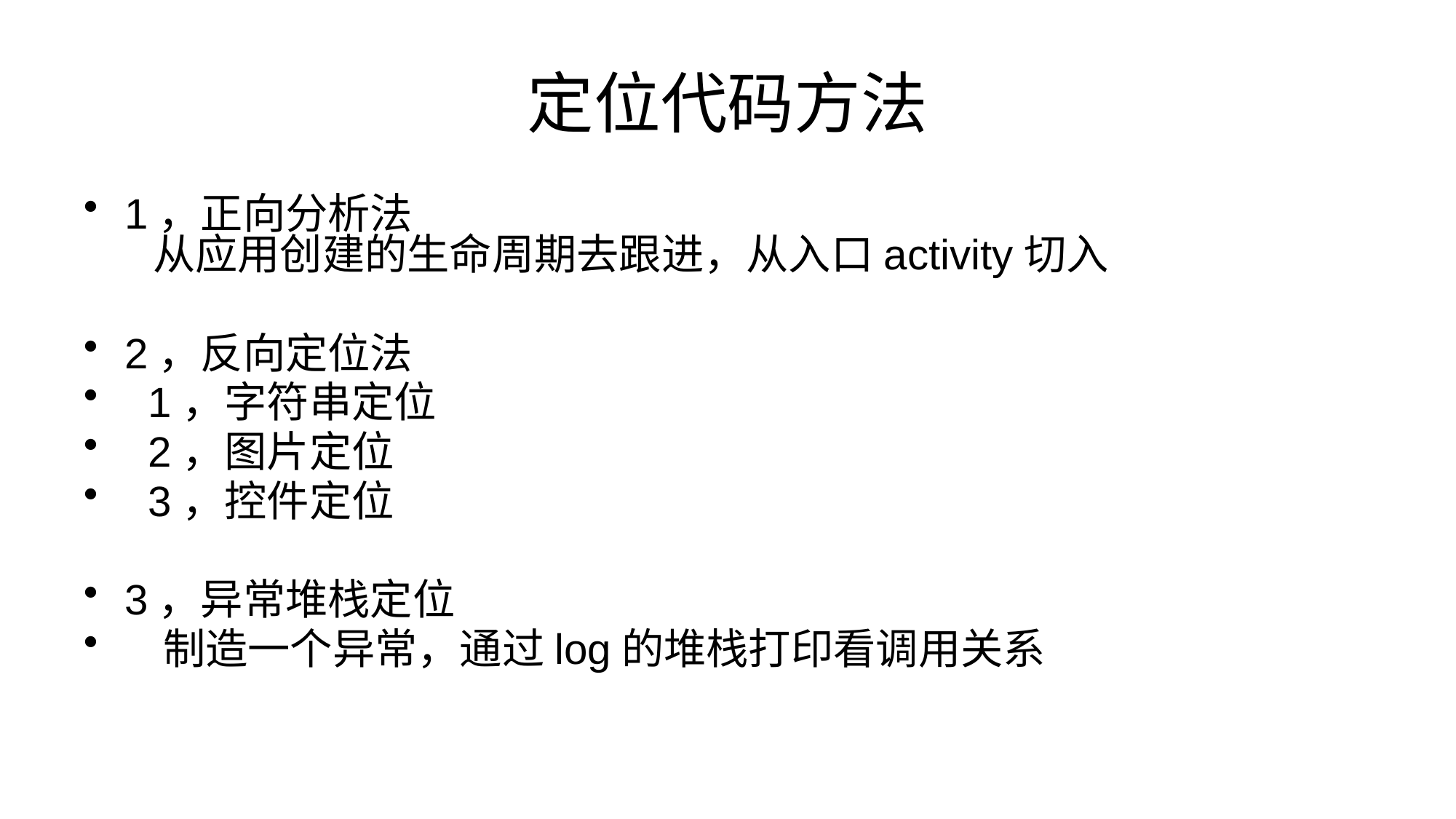

# 定位代码方法
1，正向分析法
   从应用创建的生命周期去跟进，从入口activity切入

2，反向定位法
  1，字符串定位
  2，图片定位
  3，控件定位

3，异常堆栈定位
   制造一个异常，通过log的堆栈打印看调用关系